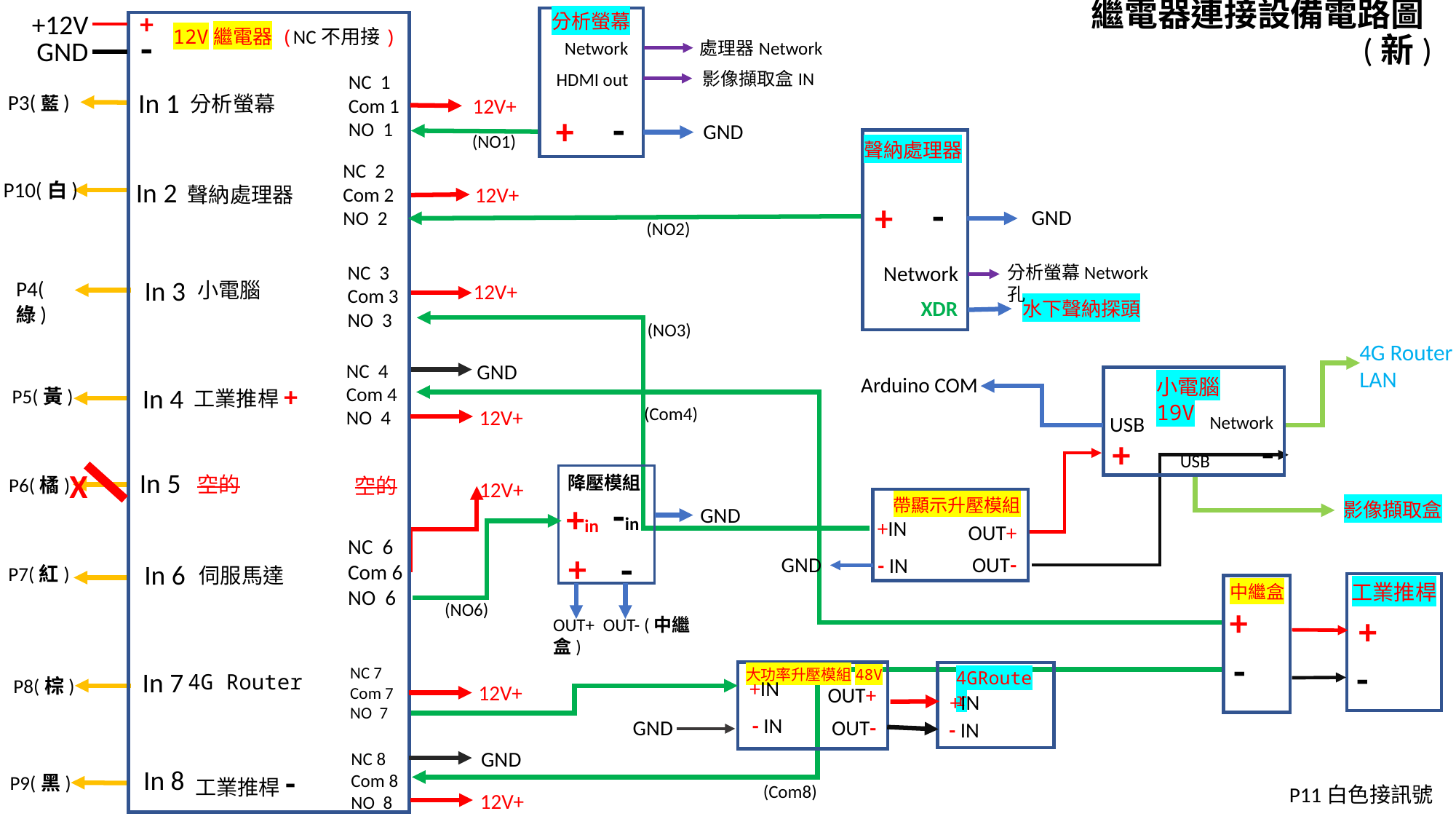

+
+12V
分析螢幕

# 繼電器連接設備電路圖(新)
-
12V繼電器 (NC不用接)
GND
處理器Network
Network
影像擷取盒IN
HDMI out
NC  1
Com 1
NO  1
In 1
P3(藍)
分析螢幕
12V+
-
+
GND
(NO1)

聲納處理器
NC  2
Com 2
NO  2
In 2
P10(白)
聲納處理器
12V+
-
+
GND
(NO2)
NC  3
Com 3
NO  3
Network
分析螢幕Network孔
In 3
P4(綠)
小電腦
12V+
XDR
水下聲納探頭
(NO3)
4G Router
LAN
NC  4
Com 4
NO  4
GND
Arduino COM

小電腦19V
工業推桿+
In 4
P5(黃)
(Com4)
12V+
USB
Network
-
+
USB
X
In 5
空的

降壓模組
P6(橘)
空的
12V+
-in
帶顯示升壓模組

+in
影像擷取盒
GND
+IN
OUT+
NC  6
Com 6
NO  6
-
+
GND
OUT-
- IN
In 6
P7(紅)
伺服馬達
工業推桿

中繼盒

(NO6)
+
+
OUT+  OUT- (中繼盒)
-
-
NC 7
Com 7
NO  7
大功率升壓模組48V
In 7
4GRouter

4G Router
P8(棕)
+IN
12V+
OUT+
+IN
- IN
GND
OUT-
- IN
GND
NC 8
Com 8
NO  8
工業推桿-
In 8
P9(黑)
(Com8)
P11白色接訊號
12V+